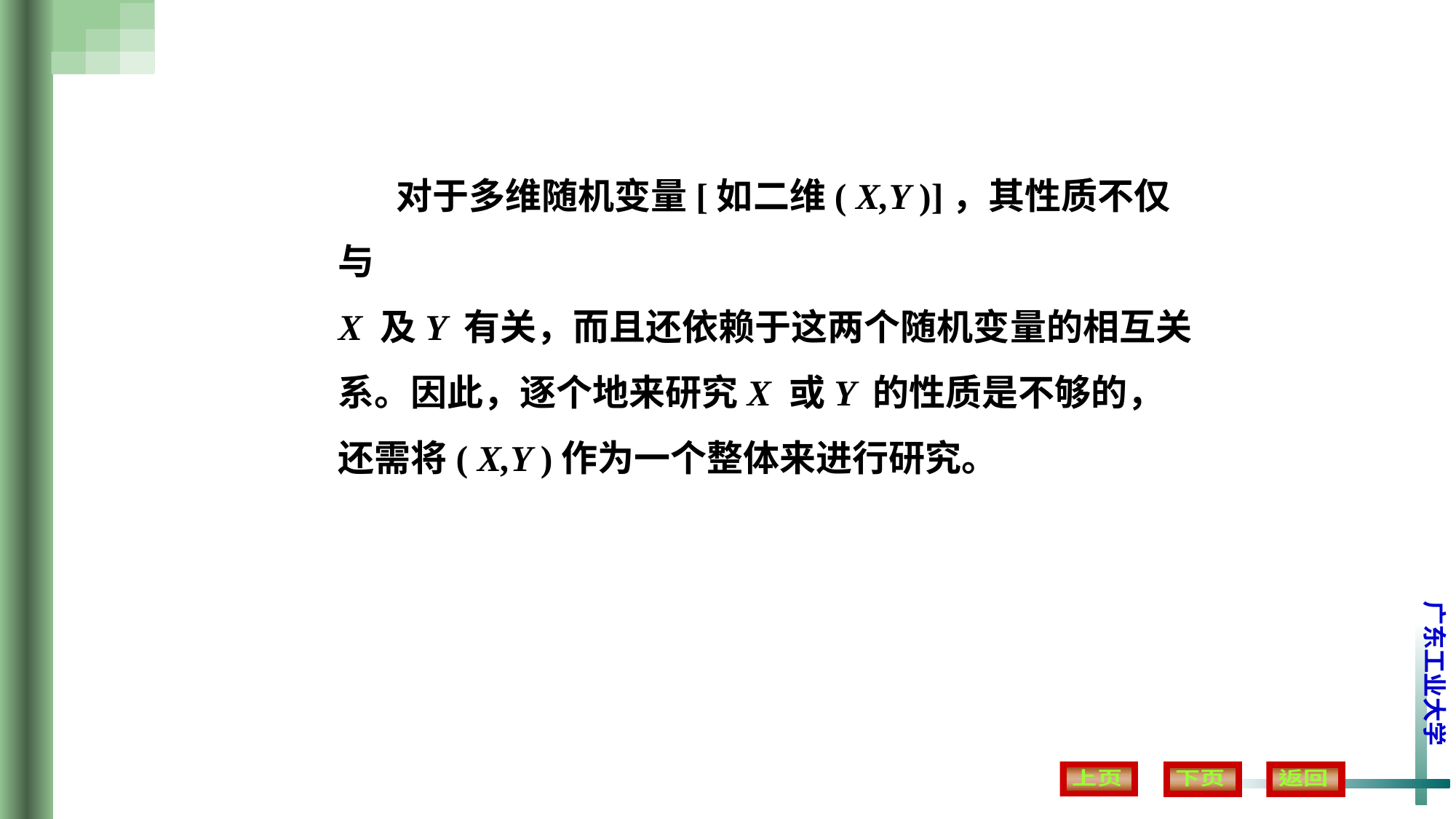

对于多维随机变量[如二维( X,Y )]，其性质不仅与
X 及Y 有关，而且还依赖于这两个随机变量的相互关系。因此，逐个地来研究X 或Y 的性质是不够的，还需将( X,Y )作为一个整体来进行研究。